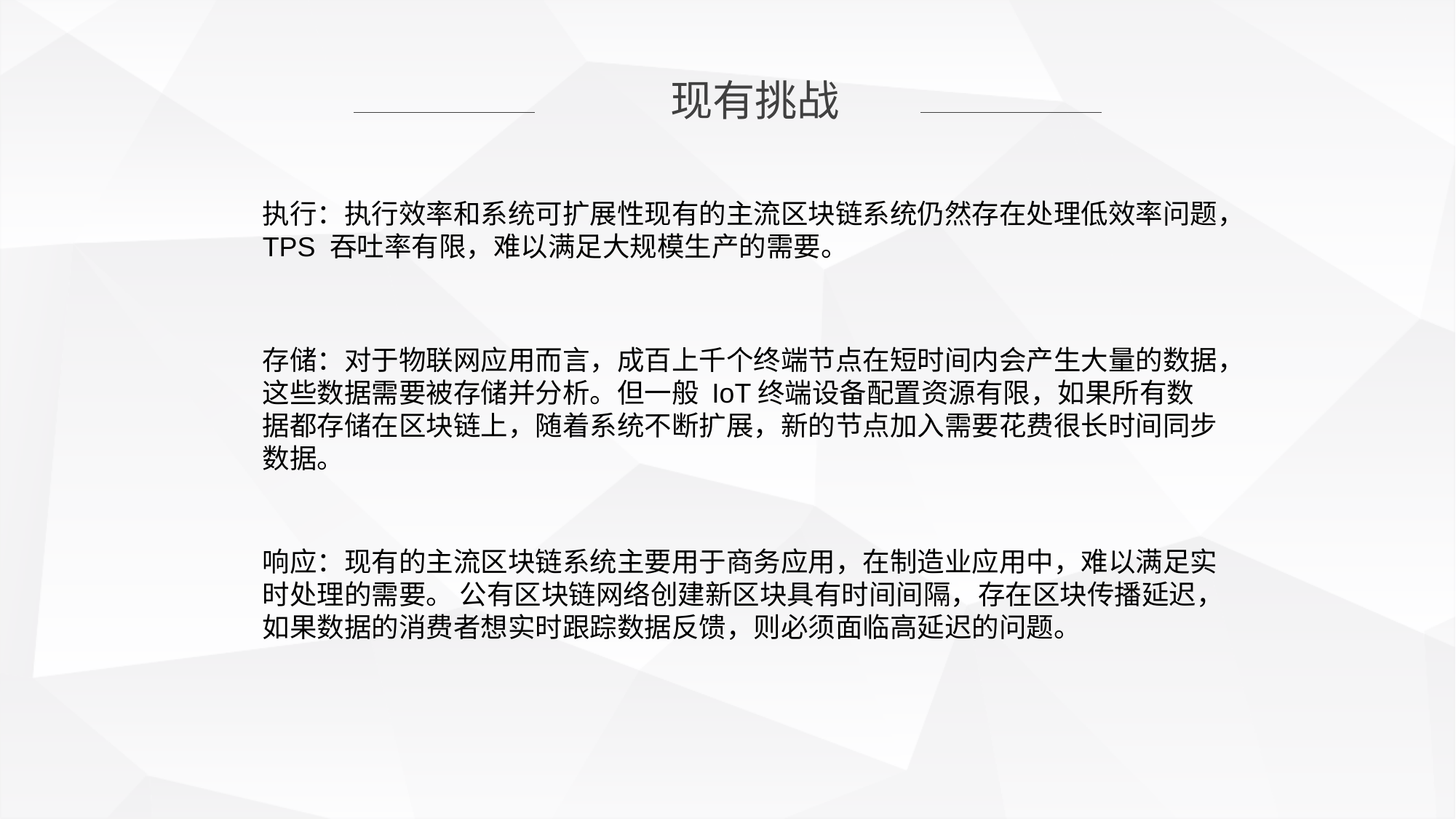

现有挑战
执行：执行效率和系统可扩展性现有的主流区块链系统仍然存在处理低效率问题，TPS 吞吐率有限，难以满足大规模生产的需要。
存储：对于物联网应用而言，成百上千个终端节点在短时间内会产生大量的数据，这些数据需要被存储并分析。但一般 IoT终端设备配置资源有限，如果所有数据都存储在区块链上，随着系统不断扩展，新的节点加入需要花费很长时间同步数据。
响应：现有的主流区块链系统主要用于商务应用，在制造业应用中，难以满足实时处理的需要。 公有区块链网络创建新区块具有时间间隔，存在区块传播延迟，如果数据的消费者想实时跟踪数据反馈，则必须面临高延迟的问题。